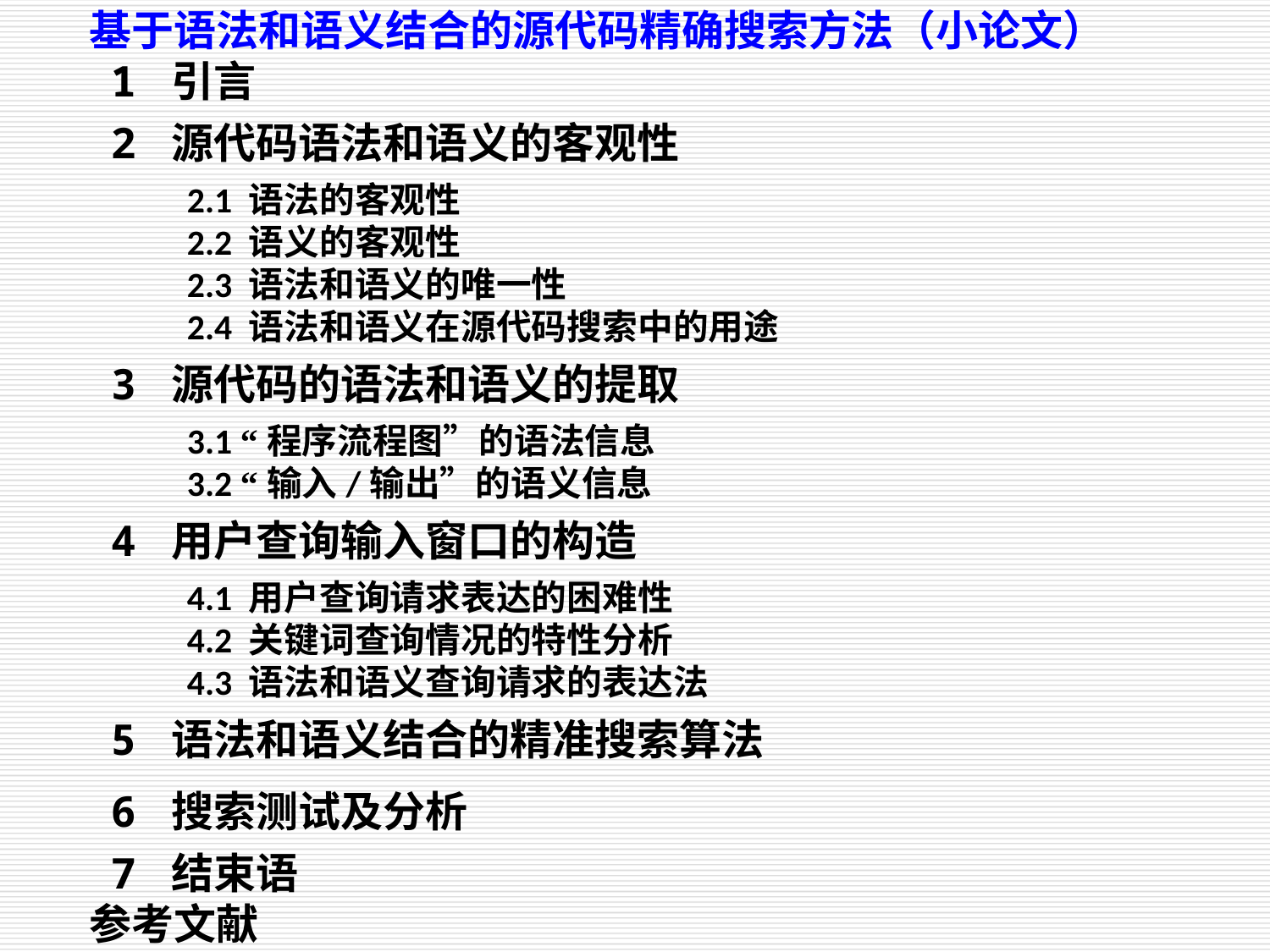

基于语法和语义结合的源代码精确搜索方法（小论文）
  1 引言
  2 源代码语法和语义的客观性
	2.1 语法的客观性
	2.2 语义的客观性
	2.3 语法和语义的唯一性
	2.4 语法和语义在源代码搜索中的用途
  3 源代码的语法和语义的提取
	3.1 “程序流程图”的语法信息
	3.2 “输入/输出”的语义信息
  4 用户查询输入窗口的构造
	4.1 用户查询请求表达的困难性
	4.2 关键词查询情况的特性分析
	4.3 语法和语义查询请求的表达法
  5 语法和语义结合的精准搜索算法
  6 搜索测试及分析
  7 结束语
  参考文献